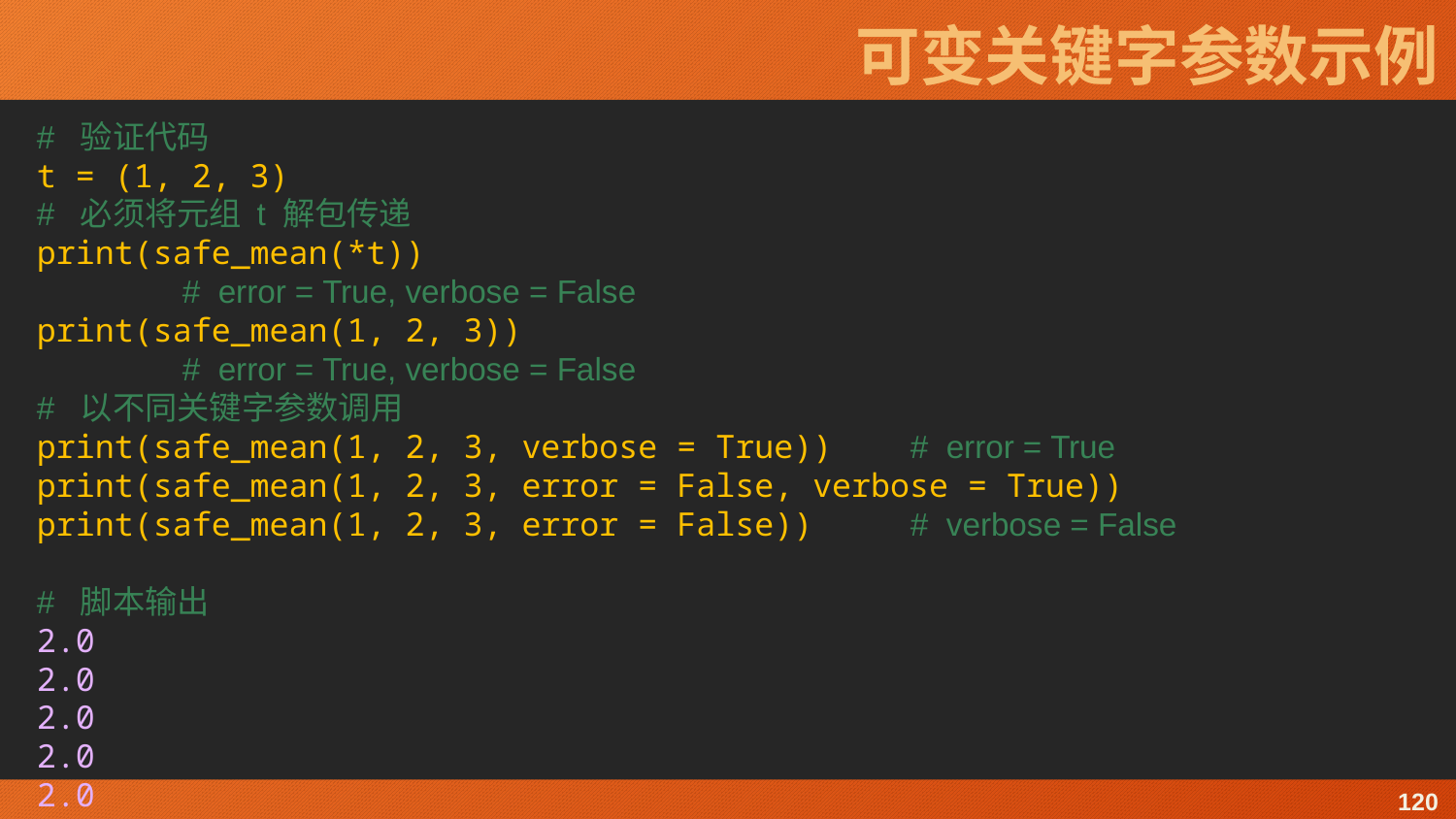

# 可变关键字参数示例
#  验证代码
t = (1, 2, 3)
#  必须将元组 t 解包传递
print(safe_mean(*t))								#  error = True, verbose = False
print(safe_mean(1, 2, 3))							#  error = True, verbose = False
#  以不同关键字参数调用
print(safe_mean(1, 2, 3, verbose = True))	#  error = True
print(safe_mean(1, 2, 3, error = False, verbose = True))
print(safe_mean(1, 2, 3, error = False))	#  verbose = False

#  脚本输出
2.0
2.0
2.0
2.0
2.0
120